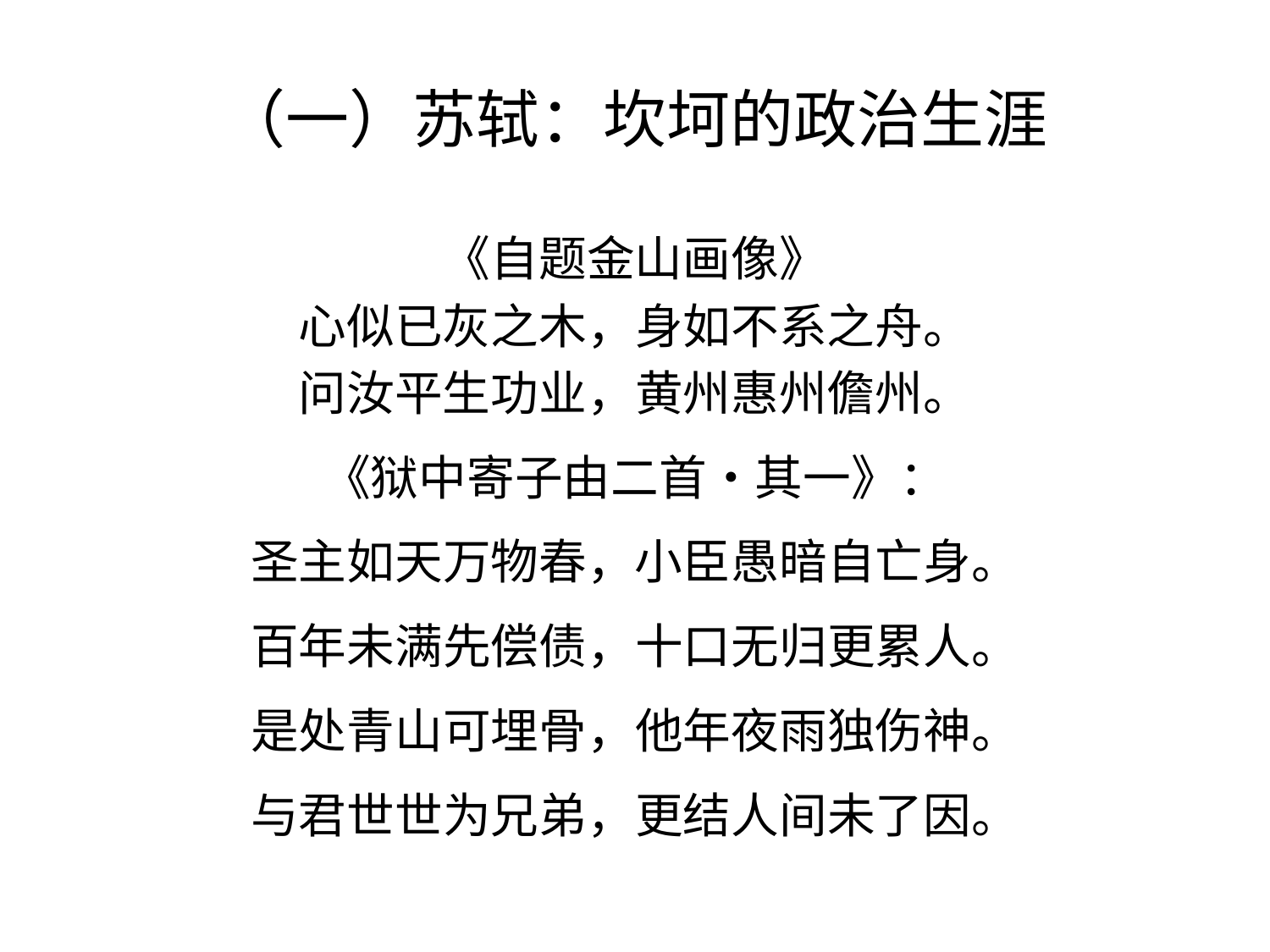

# （一）苏轼：坎坷的政治生涯
《自题金山画像》
心似已灰之木，身如不系之舟。
问汝平生功业，黄州惠州儋州。
《狱中寄子由二首•其一》：
圣主如天万物春，小臣愚暗自亡身。
百年未满先偿债，十口无归更累人。
是处青山可埋骨，他年夜雨独伤神。
与君世世为兄弟，更结人间未了因。